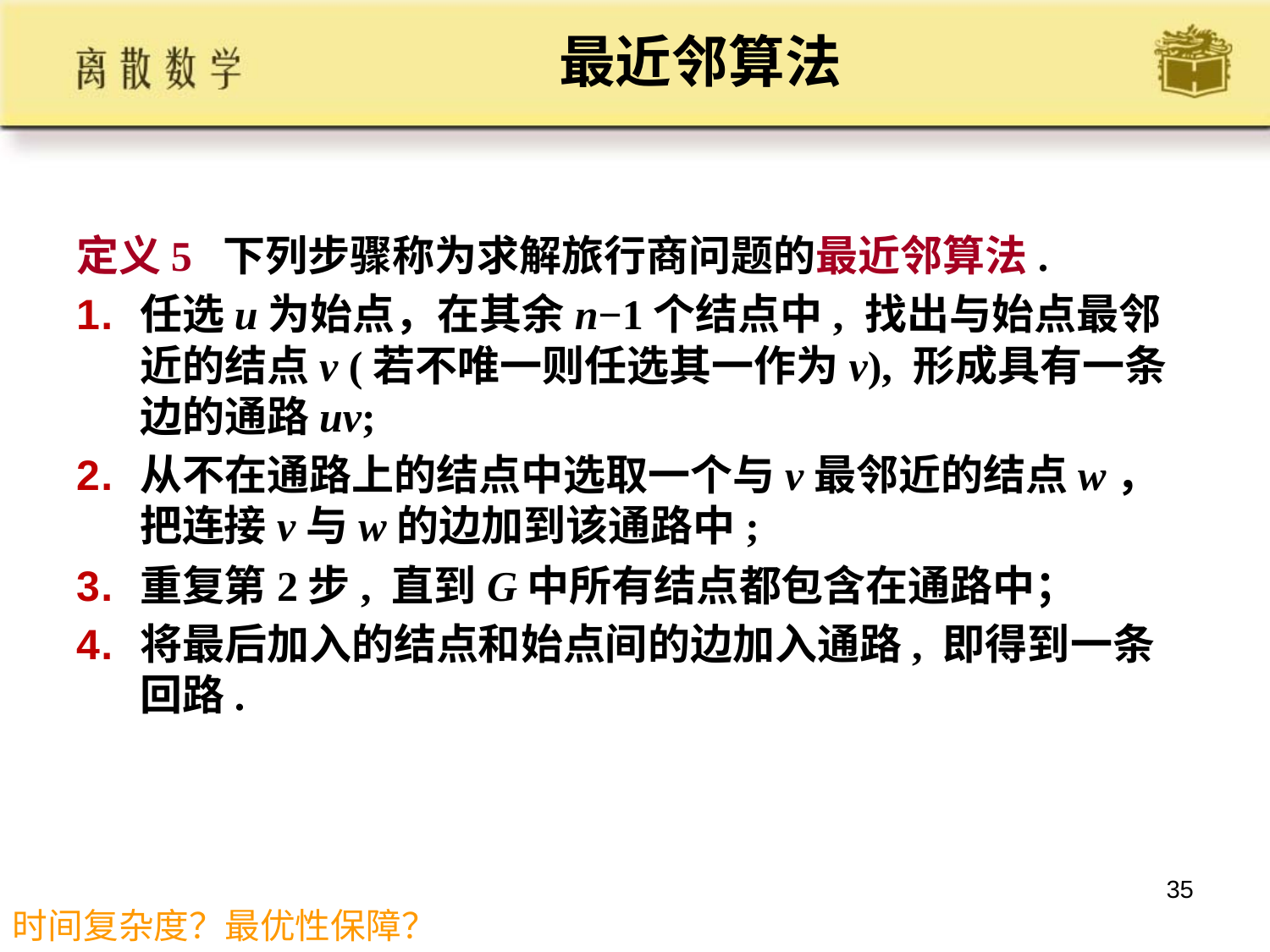

# 最近邻算法
定义5  下列步骤称为求解旅行商问题的最近邻算法.
任选u为始点，在其余n−1个结点中, 找出与始点最邻近的结点v (若不唯一则任选其一作为v), 形成具有一条边的通路uv;
从不在通路上的结点中选取一个与v最邻近的结点w，把连接v与w的边加到该通路中;
重复第2步, 直到G中所有结点都包含在通路中；
将最后加入的结点和始点间的边加入通路, 即得到一条回路.

35
时间复杂度？最优性保障？